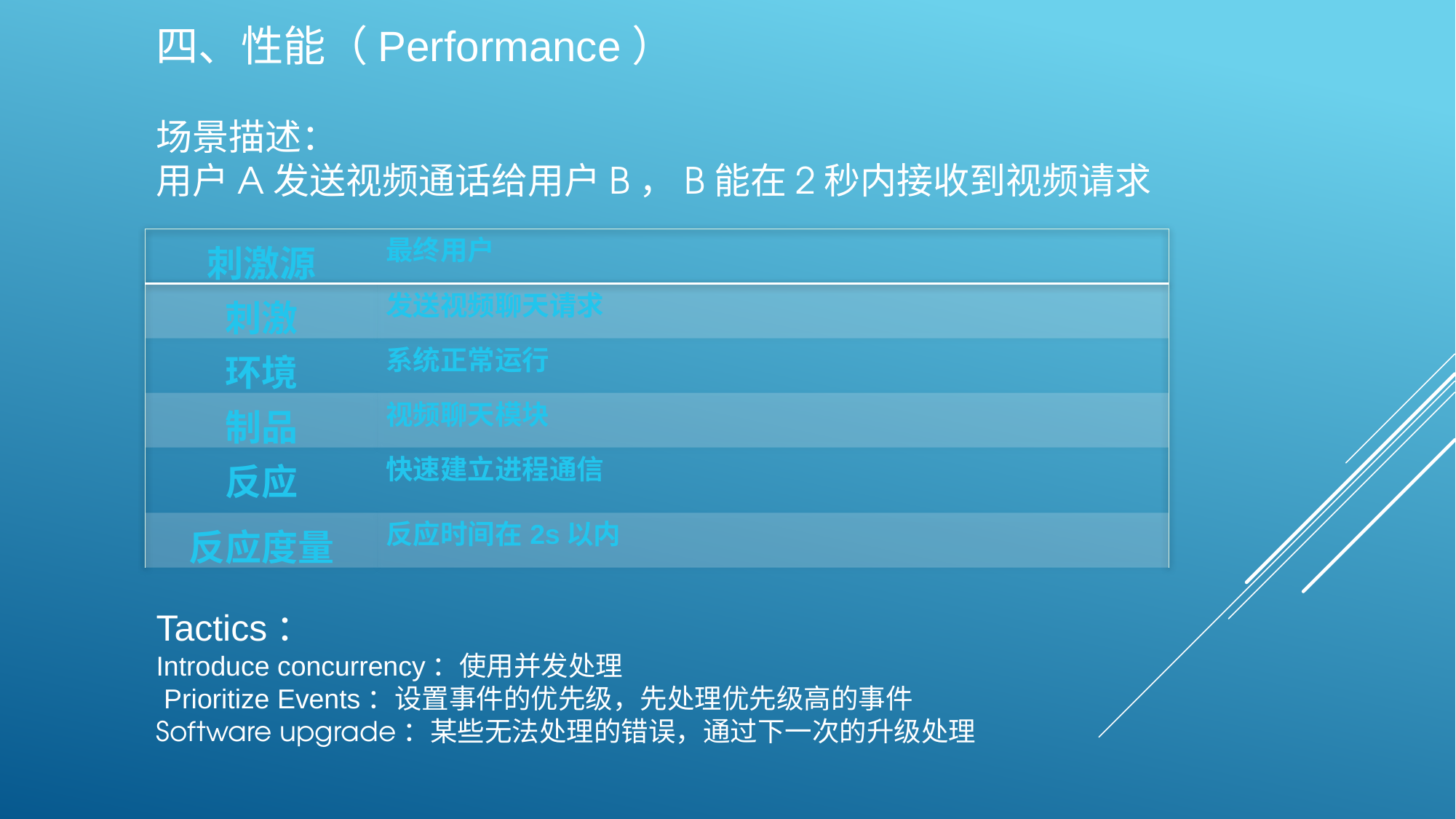

四、性能（Performance）

场景描述：
用户A发送视频通话给用户B，B能在2秒内接收到视频请求
| 刺激源 | 最终用户 |
| --- | --- |
| 刺激 | 发送视频聊天请求 |
| 环境 | 系统正常运行 |
| 制品 | 视频聊天模块 |
| 反应 | 快速建立进程通信 |
| 反应度量 | 反应时间在2s以内 |
Tactics：
Introduce concurrency：使用并发处理
 Prioritize Events：设置事件的优先级，先处理优先级高的事件
Software upgrade：某些无法处理的错误，通过下一次的升级处理